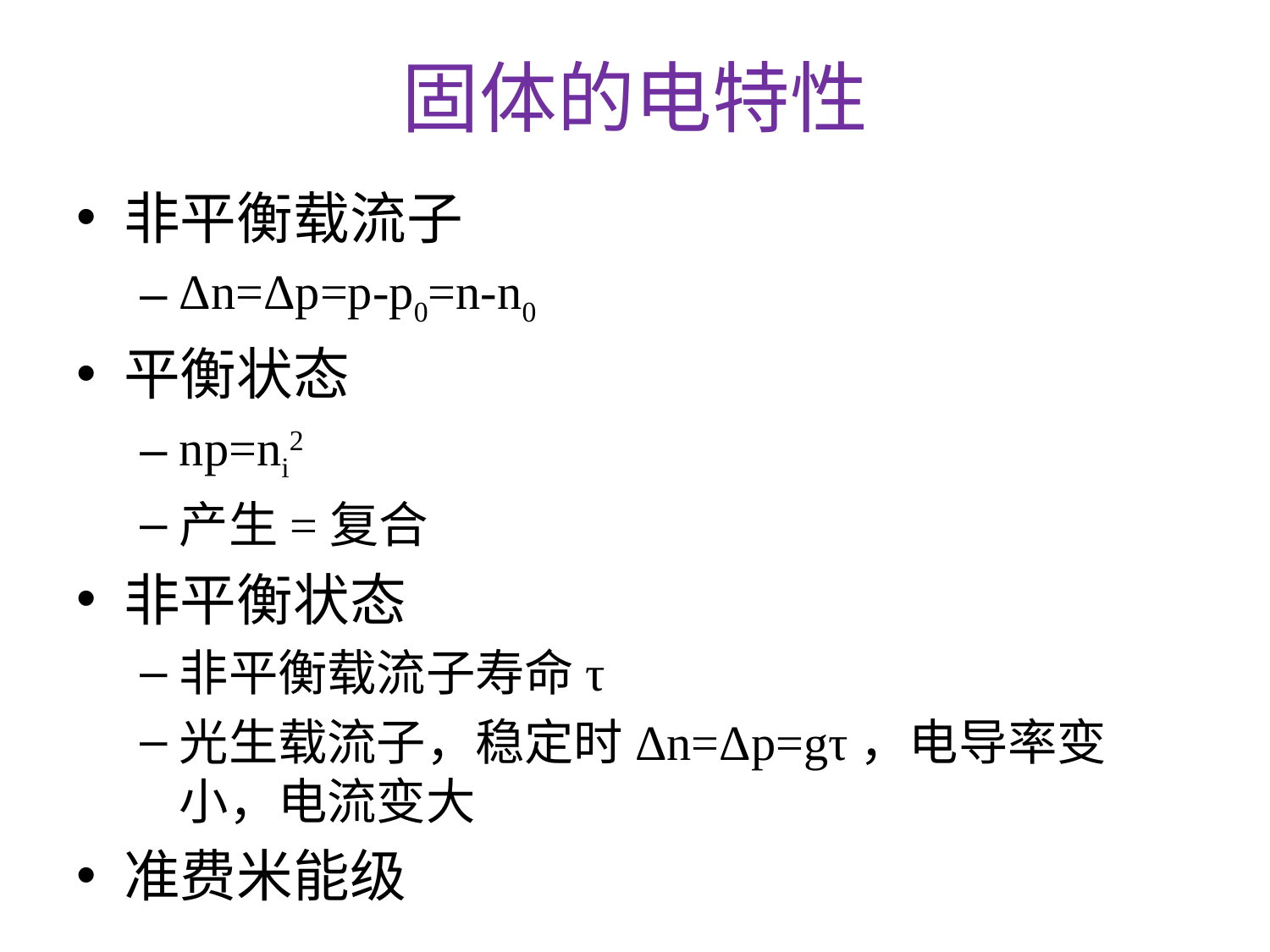

# 固体的电特性
非平衡载流子
Δn=Δp=p-p0=n-n0
平衡状态
np=ni2
产生=复合
非平衡状态
非平衡载流子寿命τ
光生载流子，稳定时Δn=Δp=gτ，电导率变小，电流变大
准费米能级